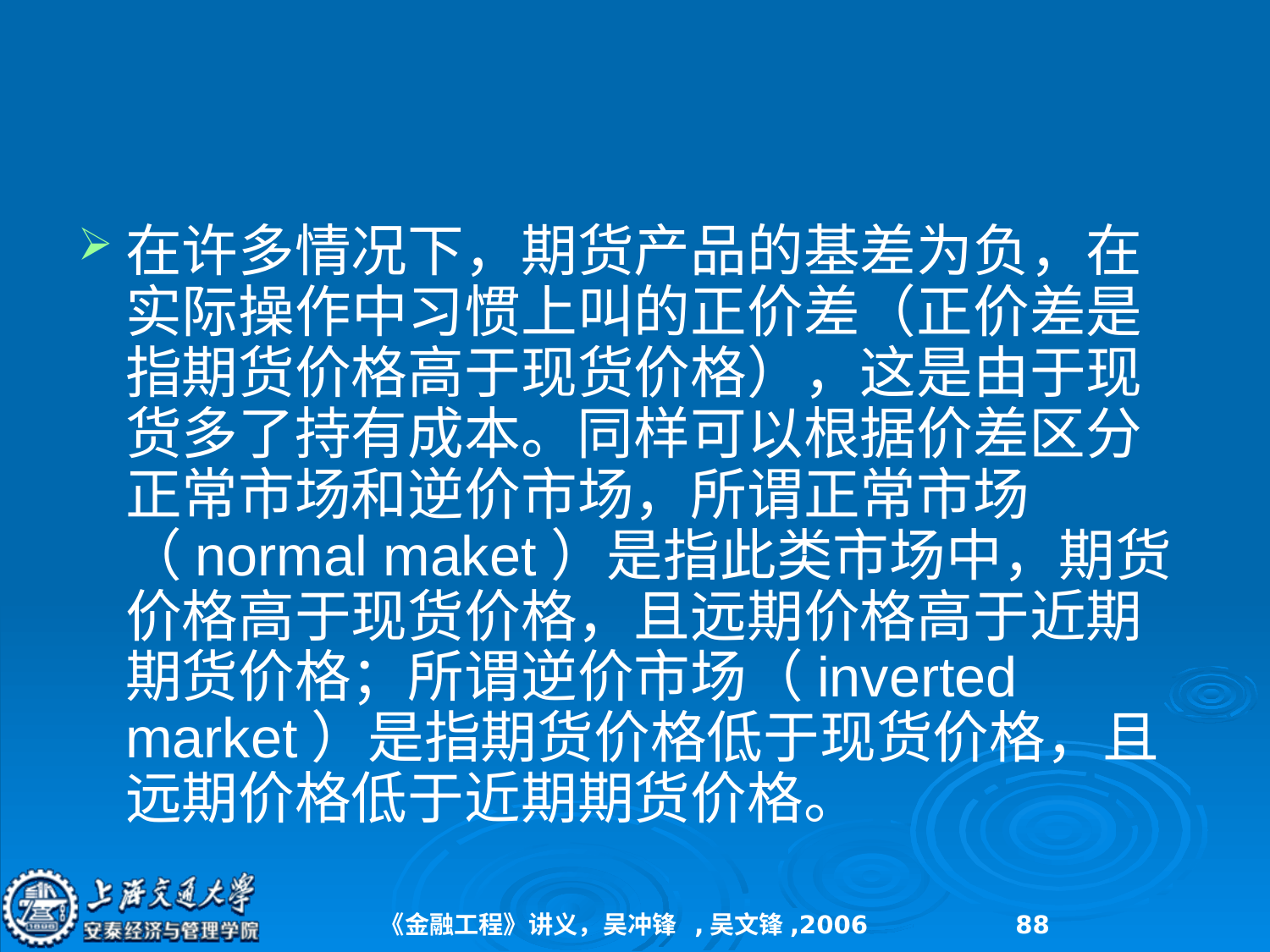

#
在许多情况下，期货产品的基差为负，在实际操作中习惯上叫的正价差（正价差是指期货价格高于现货价格），这是由于现货多了持有成本。同样可以根据价差区分正常市场和逆价市场，所谓正常市场（normal maket）是指此类市场中，期货价格高于现货价格，且远期价格高于近期期货价格；所谓逆价市场（inverted market）是指期货价格低于现货价格，且远期价格低于近期期货价格。